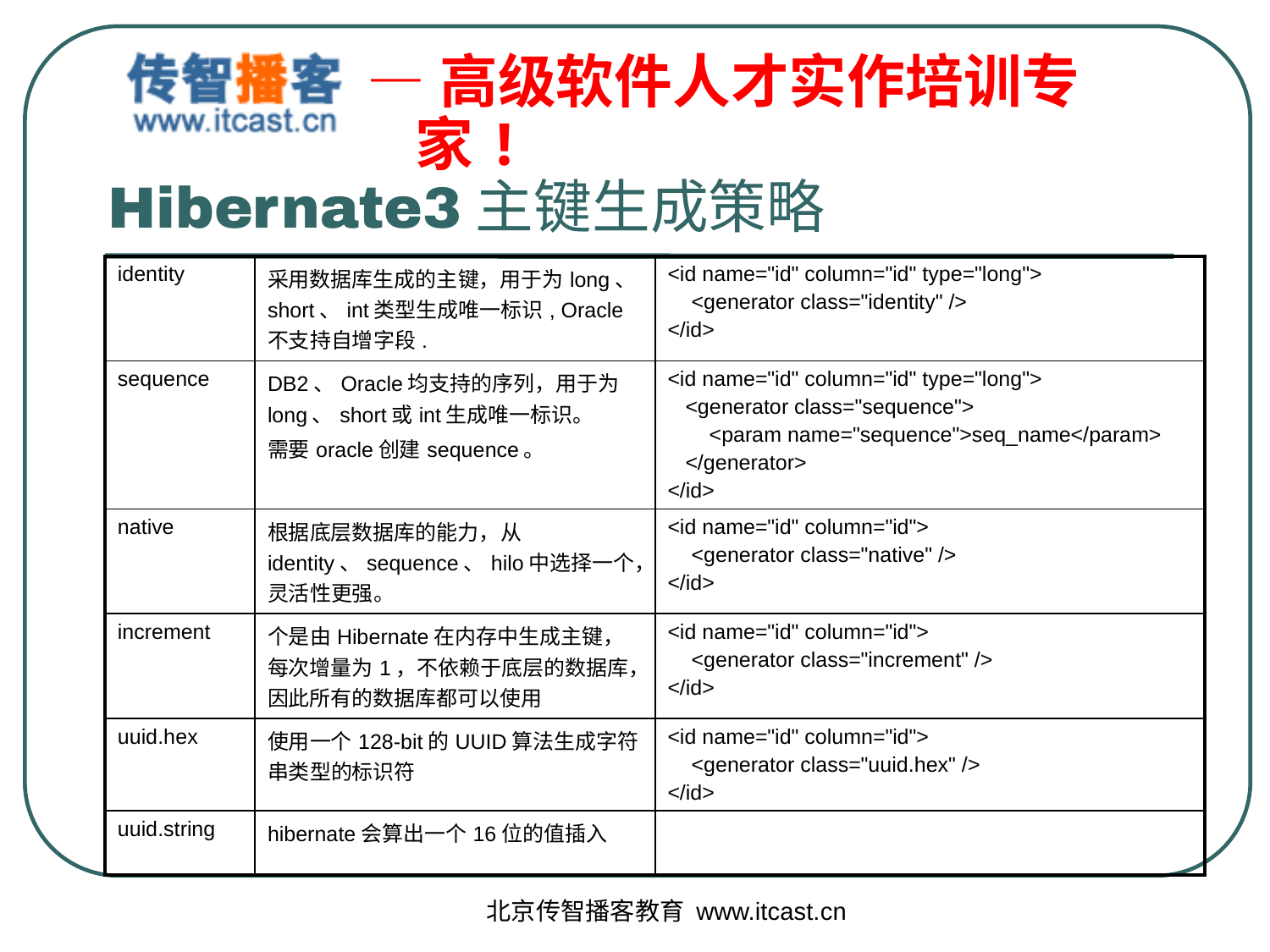

# Hibernate3主键生成策略
| identity | 采用数据库生成的主键，用于为long、short、int类型生成唯一标识, Oracle 不支持自增字段. | <id name="id" column="id" type="long"> <generator class="identity" /> </id> |
| --- | --- | --- |
| sequence | DB2、Oracle均支持的序列，用于为long、short或int生成唯一标识。 需要oracle创建sequence。 | <id name="id" column="id" type="long"> <generator class="sequence"> <param name="sequence">seq\_name</param> </generator> </id> |
| native | 根据底层数据库的能力，从identity、sequence、hilo中选择一个，灵活性更强。 | <id name="id" column="id"> <generator class="native" /> </id> |
| increment | 个是由Hibernate在内存中生成主键，每次增量为1，不依赖于底层的数据库，因此所有的数据库都可以使用 | <id name="id" column="id"> <generator class="increment" /> </id> |
| uuid.hex | 使用一个128-bit的UUID算法生成字符串类型的标识符 | <id name="id" column="id"> <generator class="uuid.hex" /> </id> |
| uuid.string | hibernate会算出一个16位的值插入 |  |
北京传智播客教育 www.itcast.cn